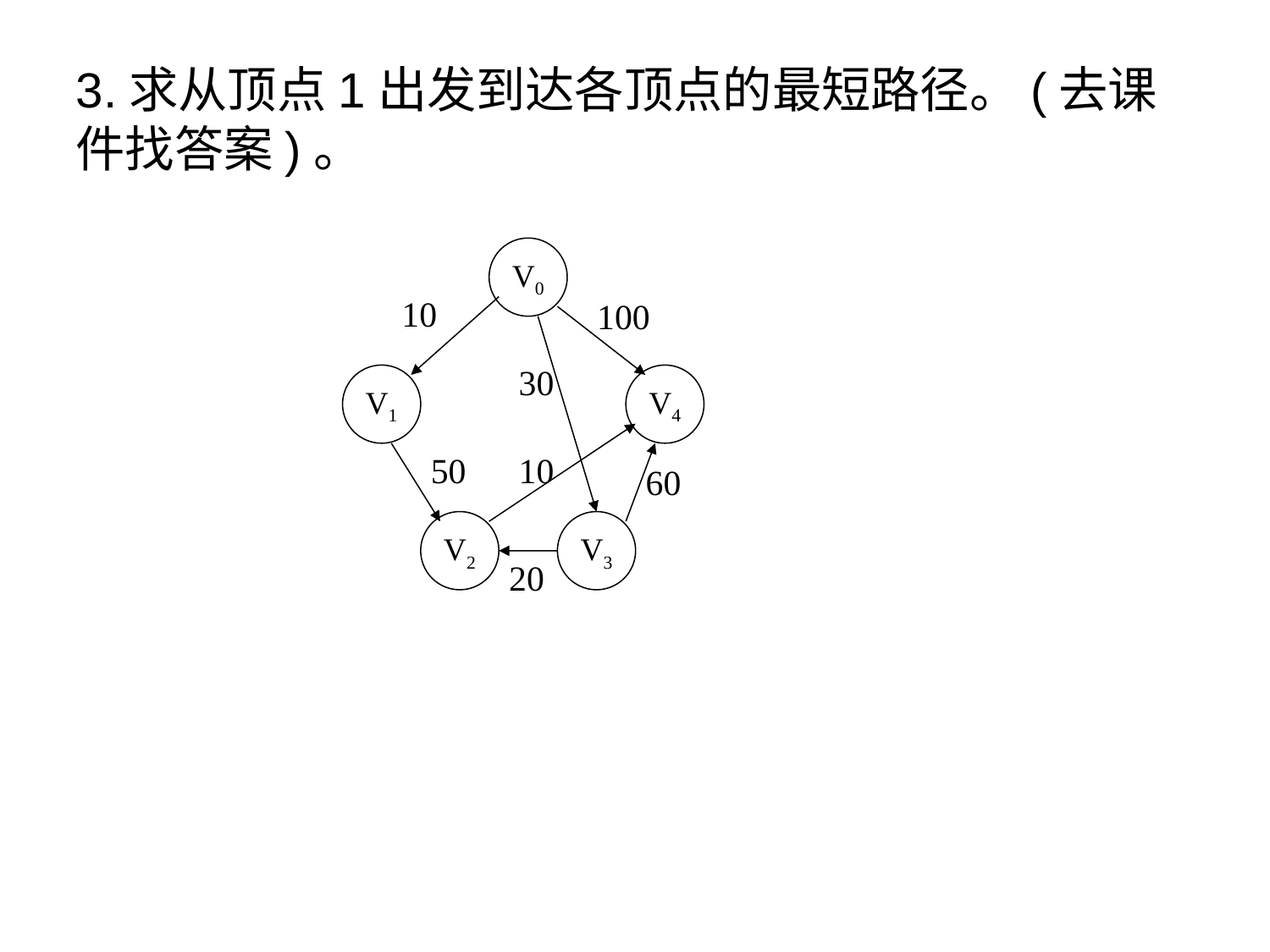

# 3.求从顶点1出发到达各顶点的最短路径。(去课件找答案)。
V0
10
100

30
V1
V4

50
10

60
V2
V3

20